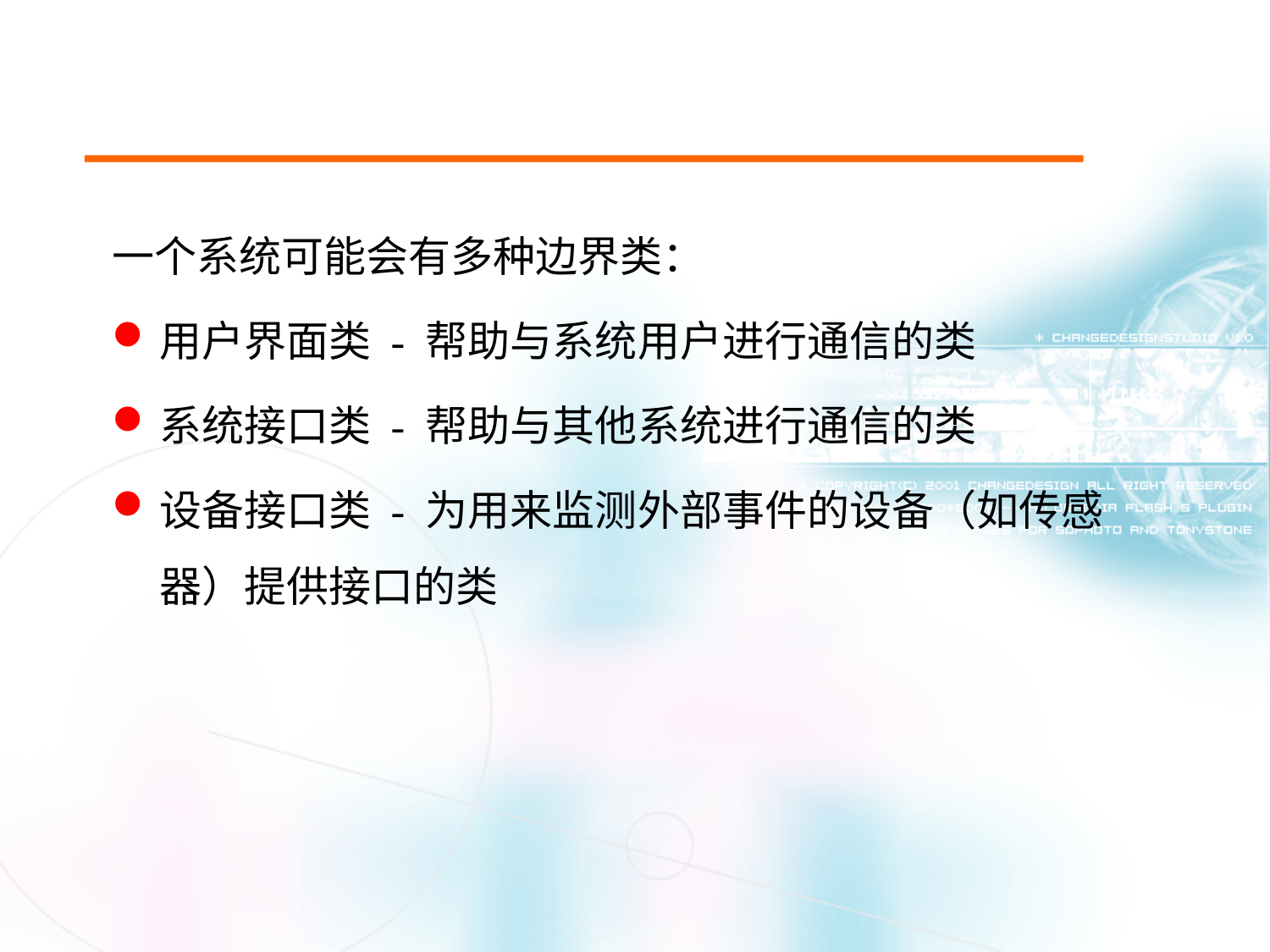

# 一个系统可能会有多种边界类：
用户界面类 - 帮助与系统用户进行通信的类
系统接口类 - 帮助与其他系统进行通信的类
设备接口类 - 为用来监测外部事件的设备（如传感器）提供接口的类